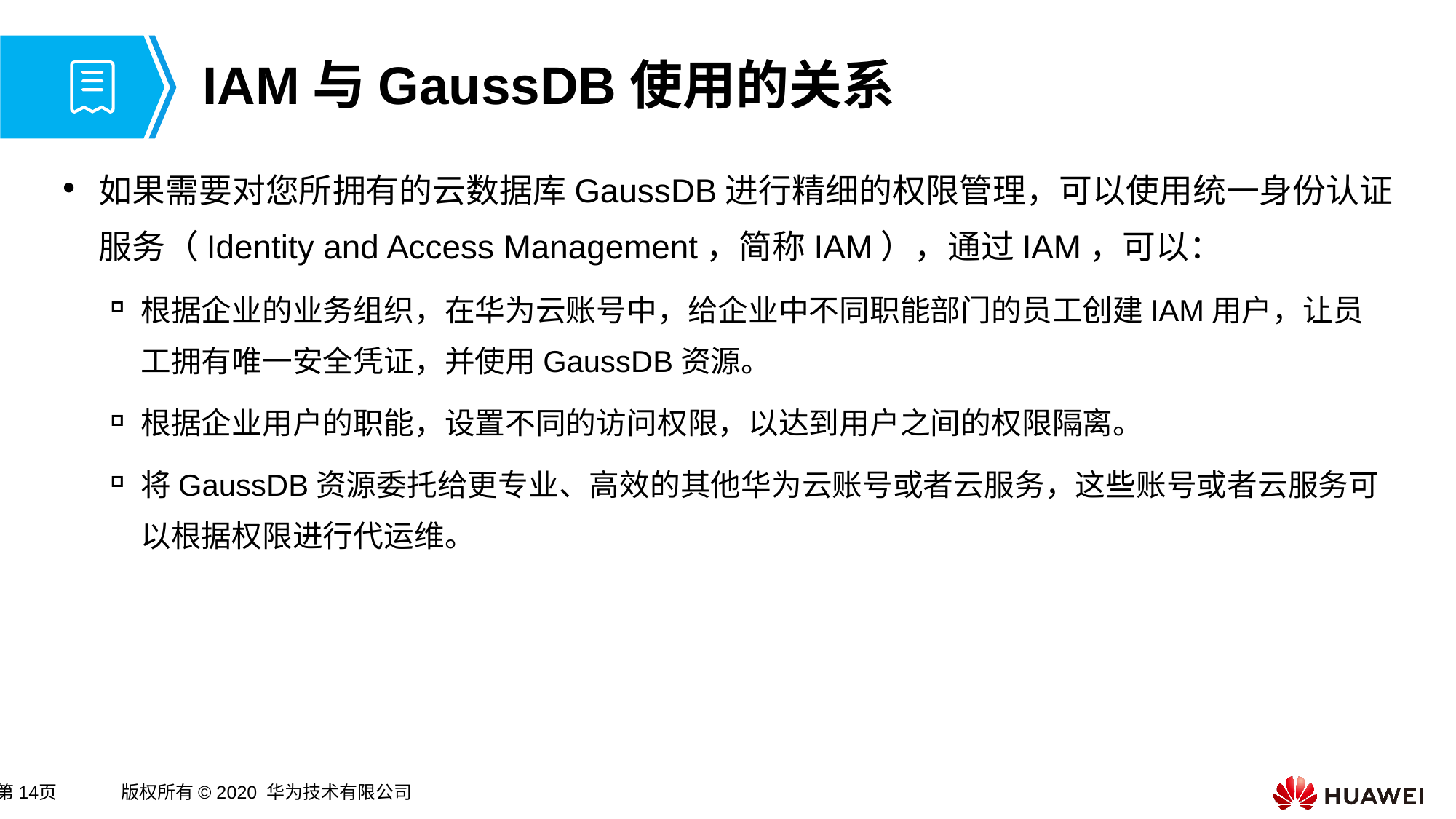

# IAM与GaussDB使用的关系
如果需要对您所拥有的云数据库GaussDB进行精细的权限管理，可以使用统一身份认证服务（Identity and Access Management，简称IAM），通过IAM，可以：
根据企业的业务组织，在华为云账号中，给企业中不同职能部门的员工创建IAM用户，让员工拥有唯一安全凭证，并使用GaussDB资源。
根据企业用户的职能，设置不同的访问权限，以达到用户之间的权限隔离。
将GaussDB资源委托给更专业、高效的其他华为云账号或者云服务，这些账号或者云服务可以根据权限进行代运维。